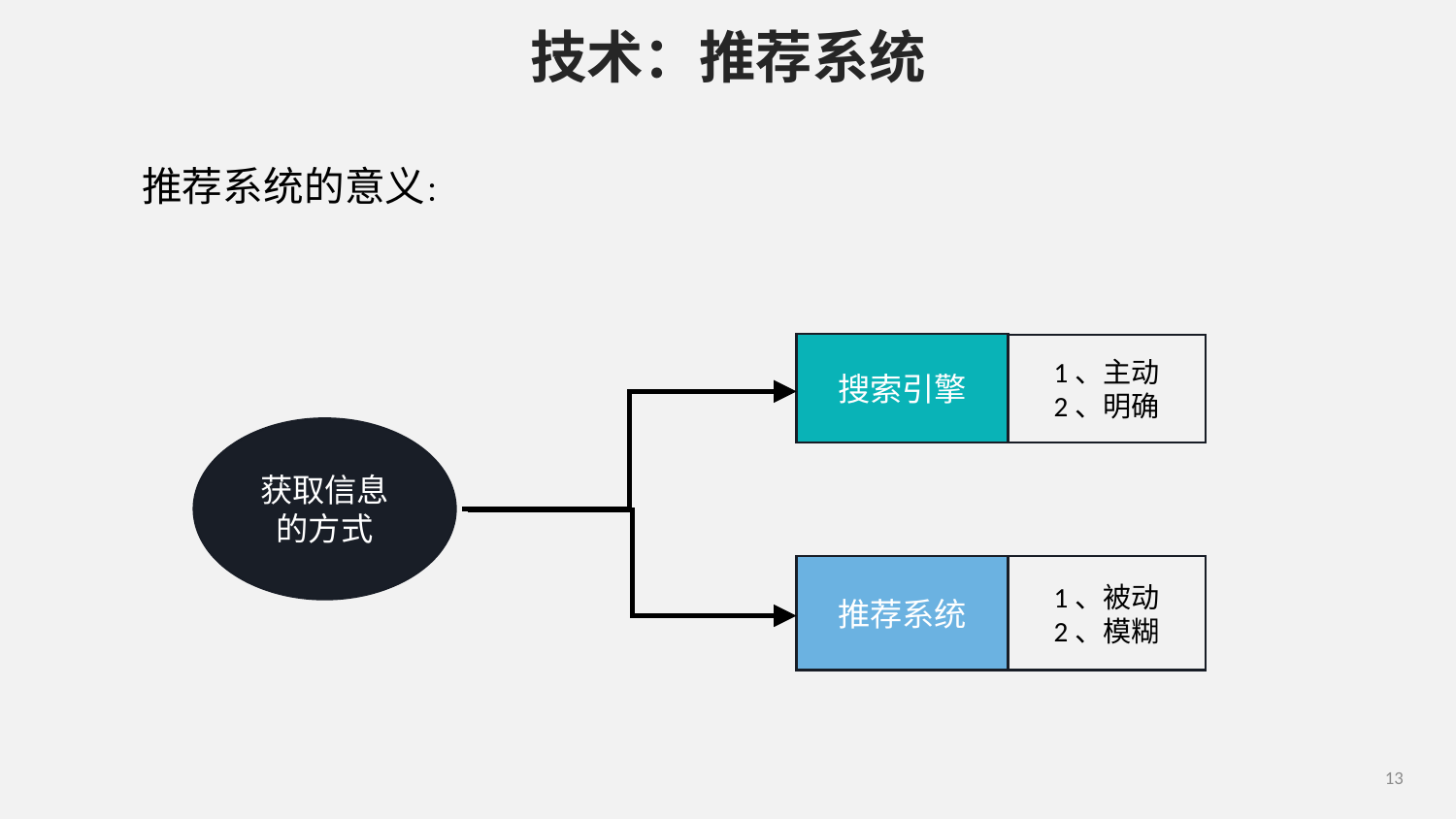

技术：推荐系统
推荐系统的意义：
搜索引擎
1、主动
2、明确
获取信息的方式

1、被动
2、模糊
推荐系统
13